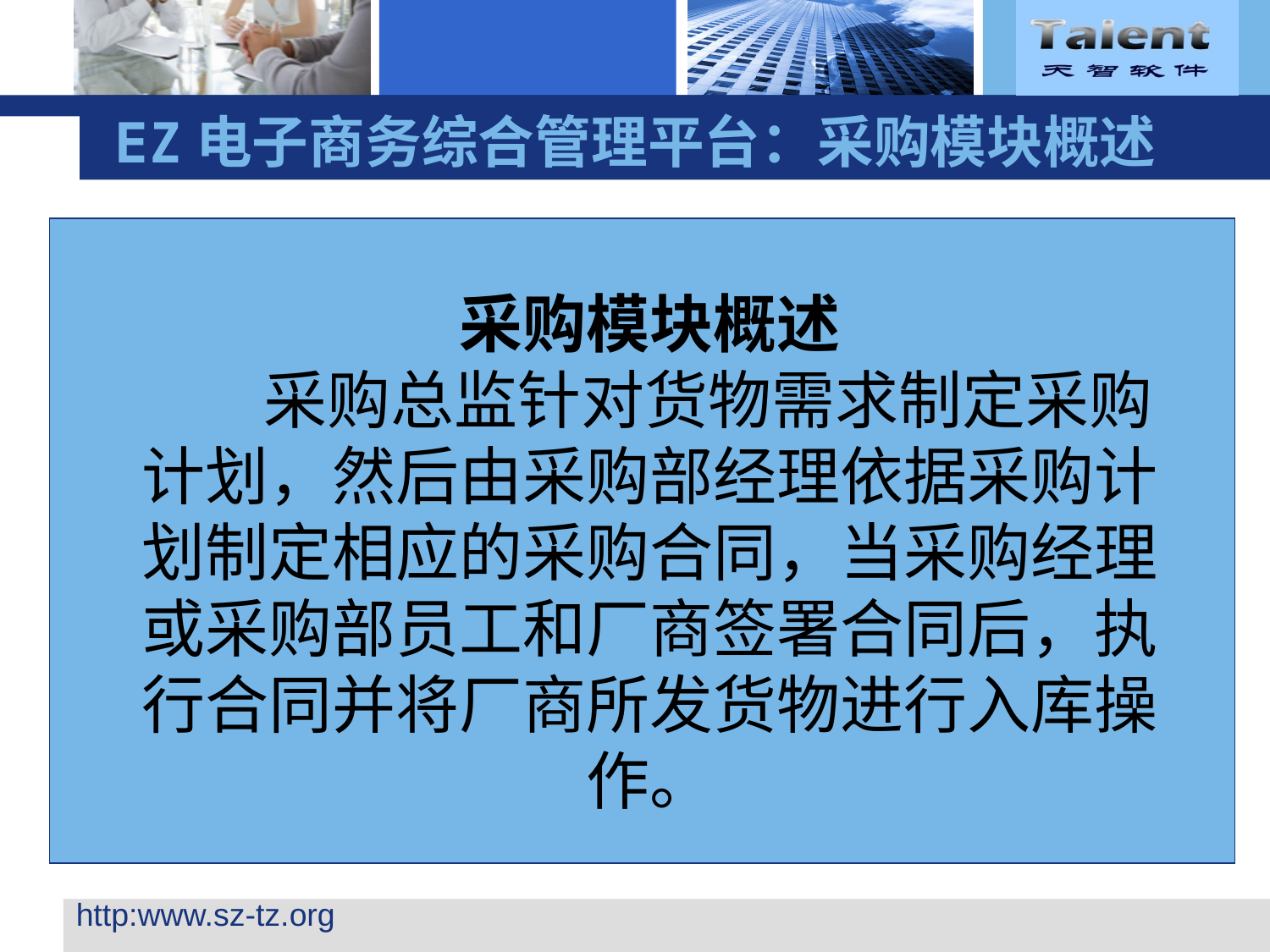

# EZ电子商务综合管理平台：采购模块概述

采购模块概述
       采购总监针对货物需求制定采购计划，然后由采购部经理依据采购计划制定相应的采购合同，当采购经理或采购部员工和厂商签署合同后，执行合同并将厂商所发货物进行入库操作。